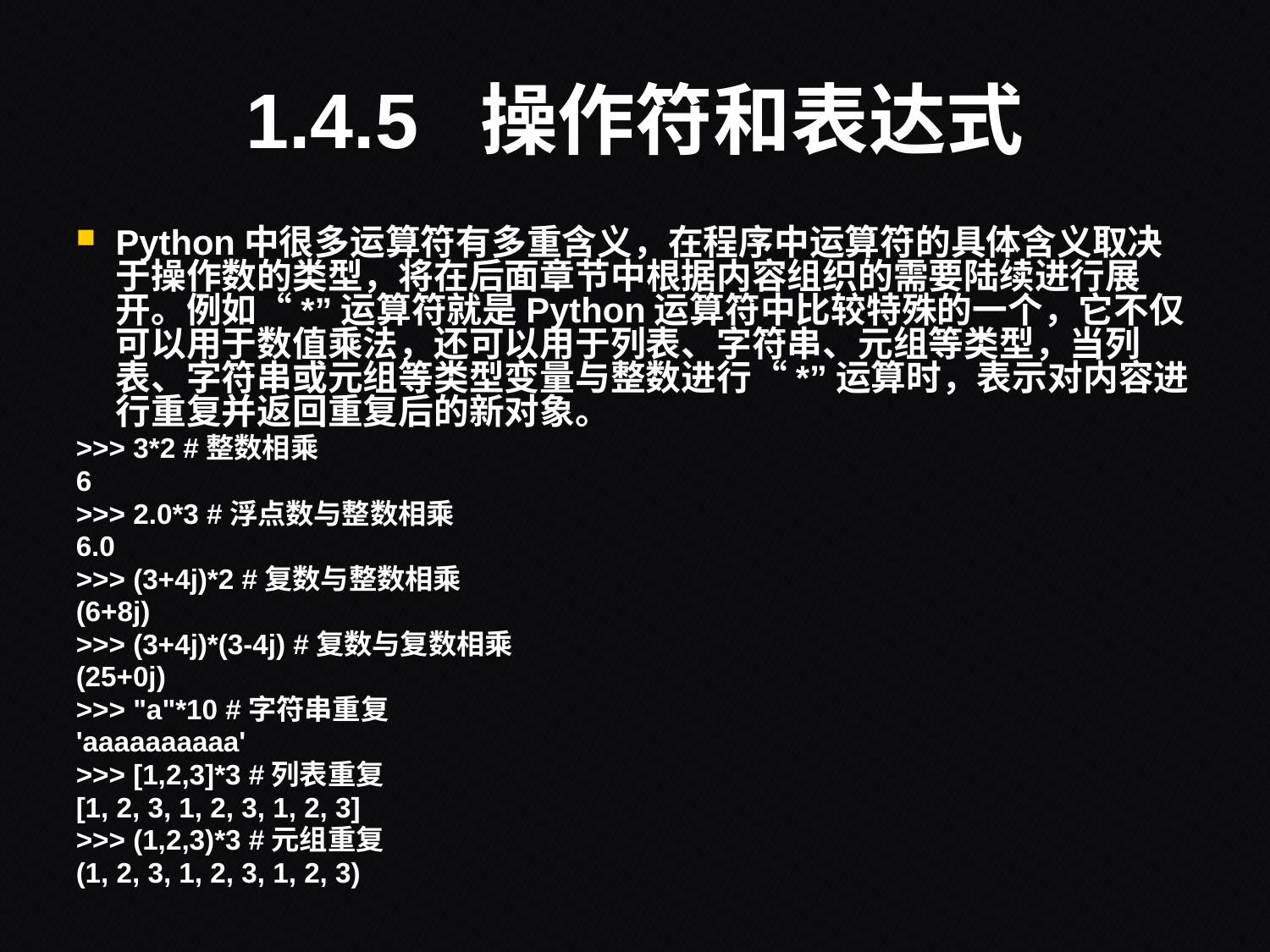

# 1.4.5  操作符和表达式
Python中很多运算符有多重含义，在程序中运算符的具体含义取决于操作数的类型，将在后面章节中根据内容组织的需要陆续进行展开。例如“*”运算符就是Python运算符中比较特殊的一个，它不仅可以用于数值乘法，还可以用于列表、字符串、元组等类型，当列表、字符串或元组等类型变量与整数进行“*”运算时，表示对内容进行重复并返回重复后的新对象。
>>> 3*2 #整数相乘
6
>>> 2.0*3 #浮点数与整数相乘
6.0
>>> (3+4j)*2 #复数与整数相乘
(6+8j)
>>> (3+4j)*(3-4j) #复数与复数相乘
(25+0j)
>>> "a"*10 #字符串重复
'aaaaaaaaaa'
>>> [1,2,3]*3 #列表重复
[1, 2, 3, 1, 2, 3, 1, 2, 3]
>>> (1,2,3)*3 #元组重复
(1, 2, 3, 1, 2, 3, 1, 2, 3)